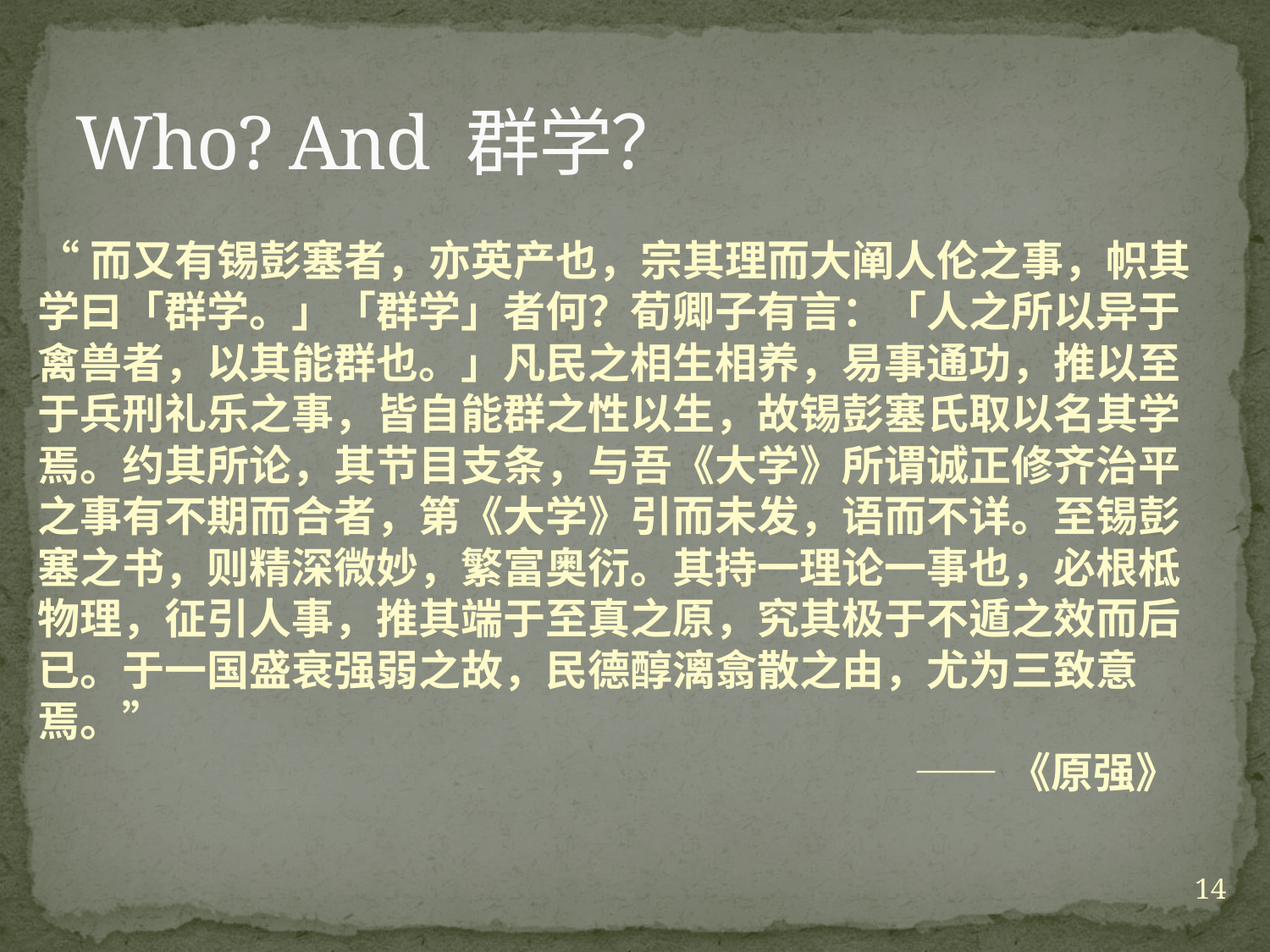

# Who? And 群学？

“而又有锡彭塞者，亦英产也，宗其理而大阐人伦之事，帜其
学曰「群学。」「群学」者何？荀卿子有言：「人之所以异于
禽兽者，以其能群也。」凡民之相生相养，易事通功，推以至
于兵刑礼乐之事，皆自能群之性以生，故锡彭塞氏取以名其学
焉。约其所论，其节目支条，与吾《大学》所谓诚正修齐治平
之事有不期而合者，第《大学》引而未发，语而不详。至锡彭
塞之书，则精深微妙，繁富奥衍。其持一理论一事也，必根柢
物理，征引人事，推其端于至真之原，究其极于不遁之效而后
已。于一国盛衰强弱之故，民德醇漓翕散之由，尤为三致意
焉。”
                                                                                            ——《原强》

14